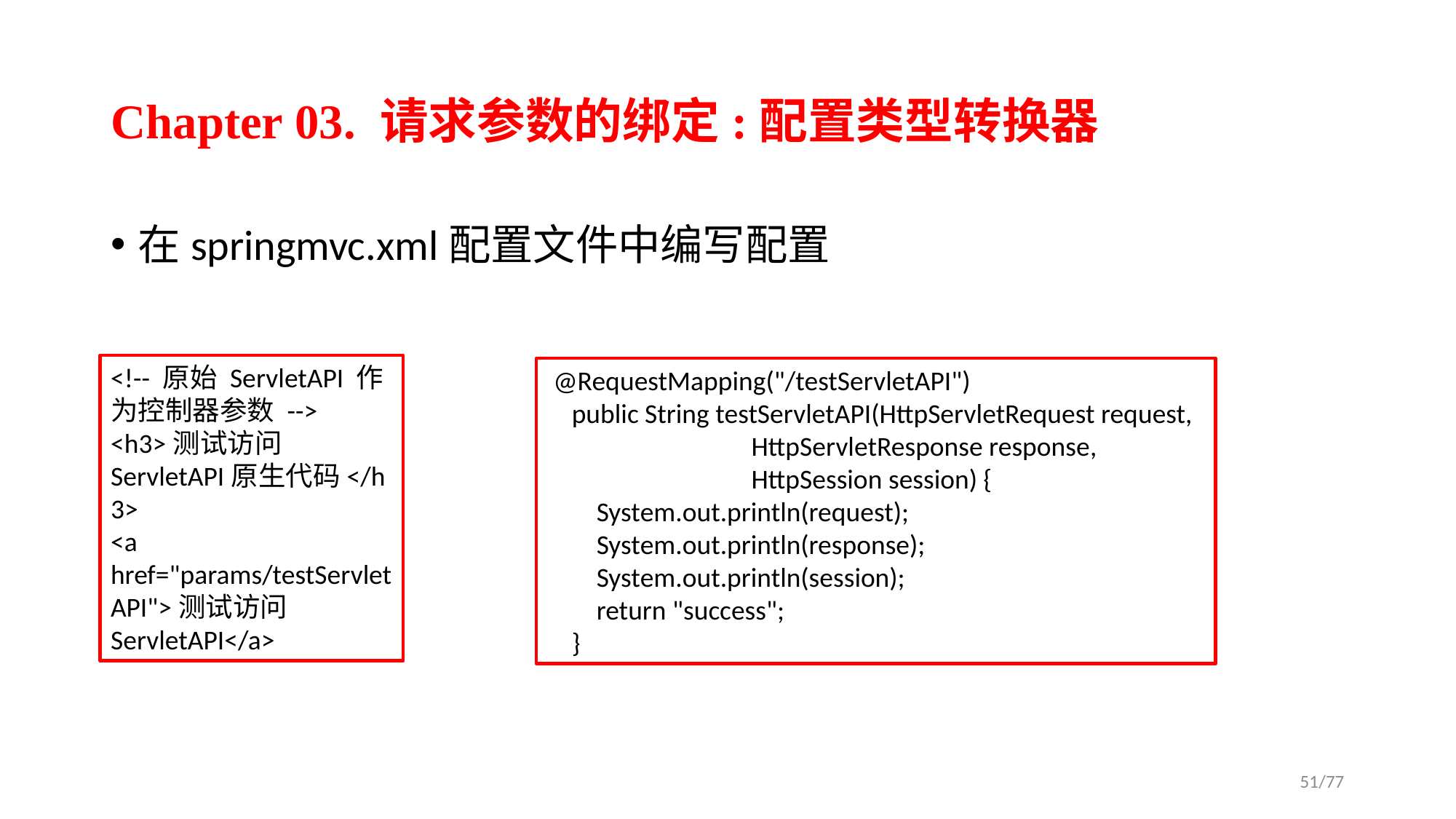

# Chapter 03. 请求参数的绑定:配置类型转换器
在springmvc.xml配置文件中编写配置
<!-- 原始 ServletAPI 作为控制器参数 -->
<h3>测试访问 ServletAPI原生代码</h3>
<a href="params/testServletAPI">测试访问 ServletAPI</a>
 @RequestMapping("/testServletAPI")
    public String testServletAPI(HttpServletRequest request,
                                 HttpServletResponse response,
                                 HttpSession session) {
        System.out.println(request);
        System.out.println(response);
        System.out.println(session);
        return "success";
    }
51